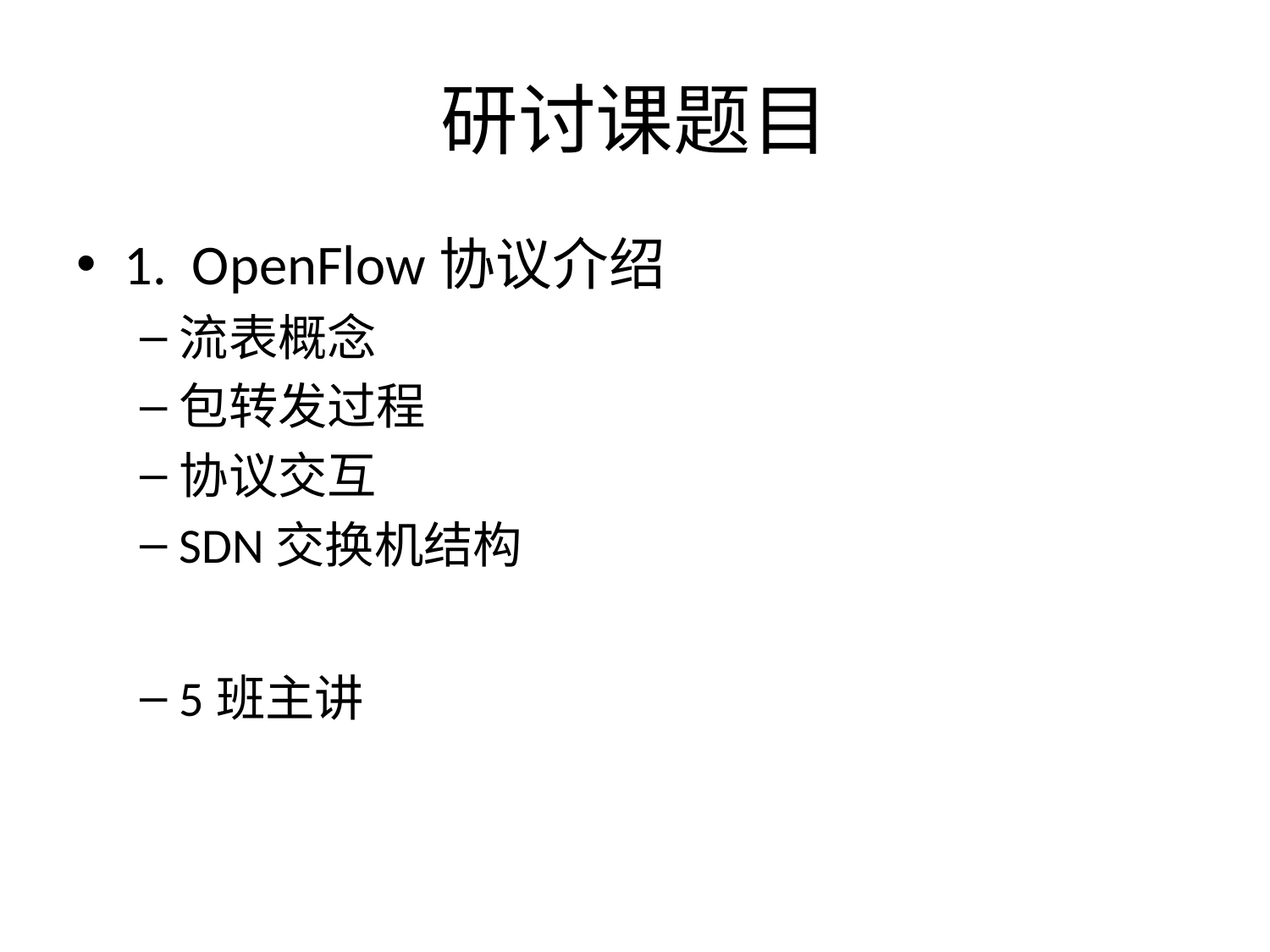

# 研讨课题目
1.  OpenFlow协议介绍
流表概念
包转发过程
协议交互
SDN交换机结构

5班主讲